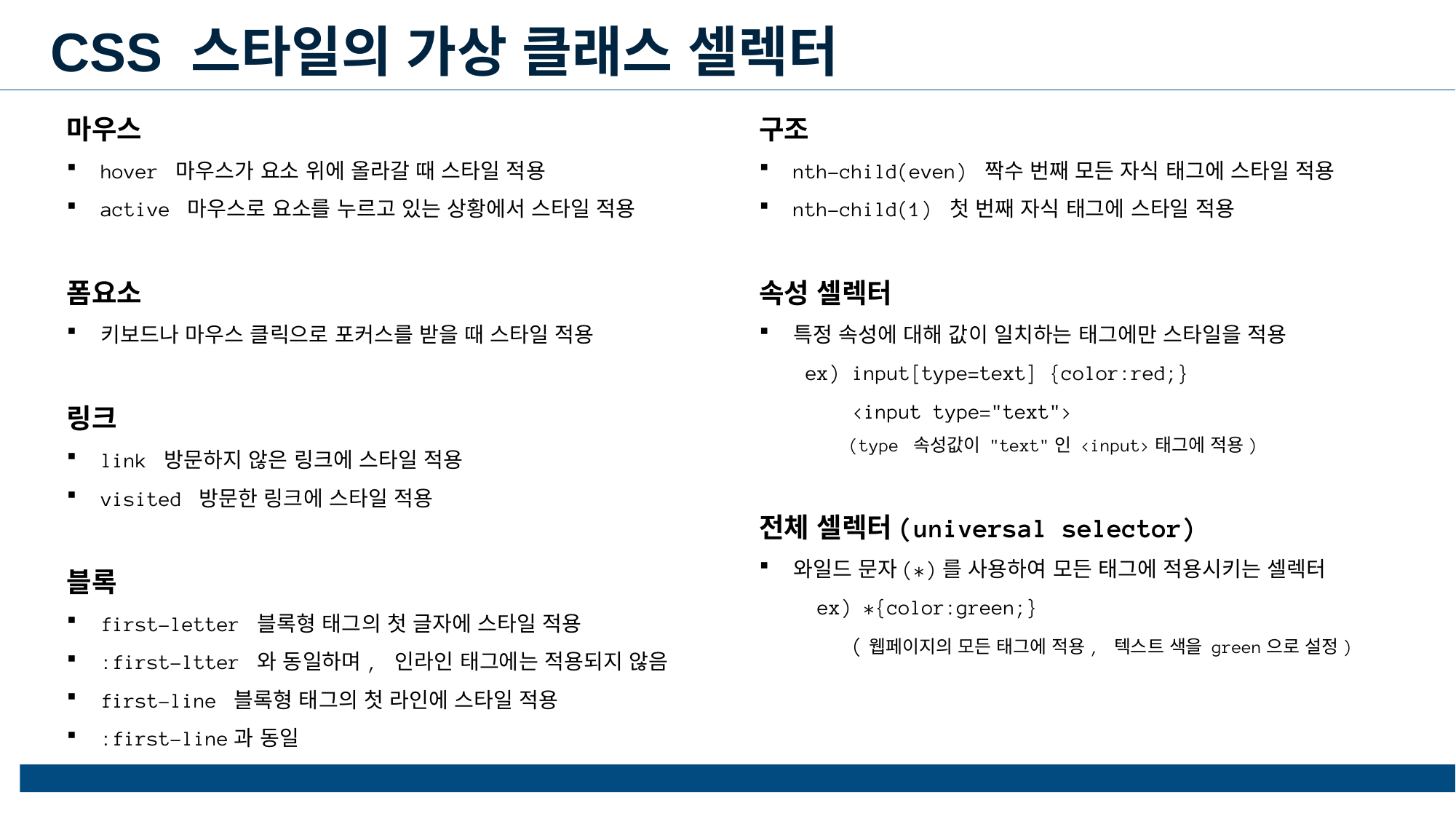

CSS 스타일의 가상 클래스 셀렉터
마우스
hover 마우스가 요소 위에 올라갈 때 스타일 적용
active 마우스로 요소를 누르고 있는 상황에서 스타일 적용

폼요소
키보드나 마우스 클릭으로 포커스를 받을 때 스타일 적용

링크
link 방문하지 않은 링크에 스타일 적용
visited 방문한 링크에 스타일 적용

블록
first-letter 블록형 태그의 첫 글자에 스타일 적용
:first-ltter 와 동일하며, 인라인 태그에는 적용되지 않음
first-line 블록형 태그의 첫 라인에 스타일 적용
:first-line과 동일
구조
nth-child(even) 짝수 번째 모든 자식 태그에 스타일 적용
nth-child(1) 첫 번째 자식 태그에 스타일 적용
속성 셀렉터
특정 속성에 대해 값이 일치하는 태그에만 스타일을 적용
    ex) input[type=text] {color:red;}
        <input type="text">
         (type 속성값이 "text"인 <input>태그에 적용)
전체 셀렉터(universal selector)
와일드 문자(*)를 사용하여 모든 태그에 적용시키는 셀렉터
     ex) *{color:green;}
        (웹페이지의 모든 태그에 적용, 텍스트 색을 green으로 설정)